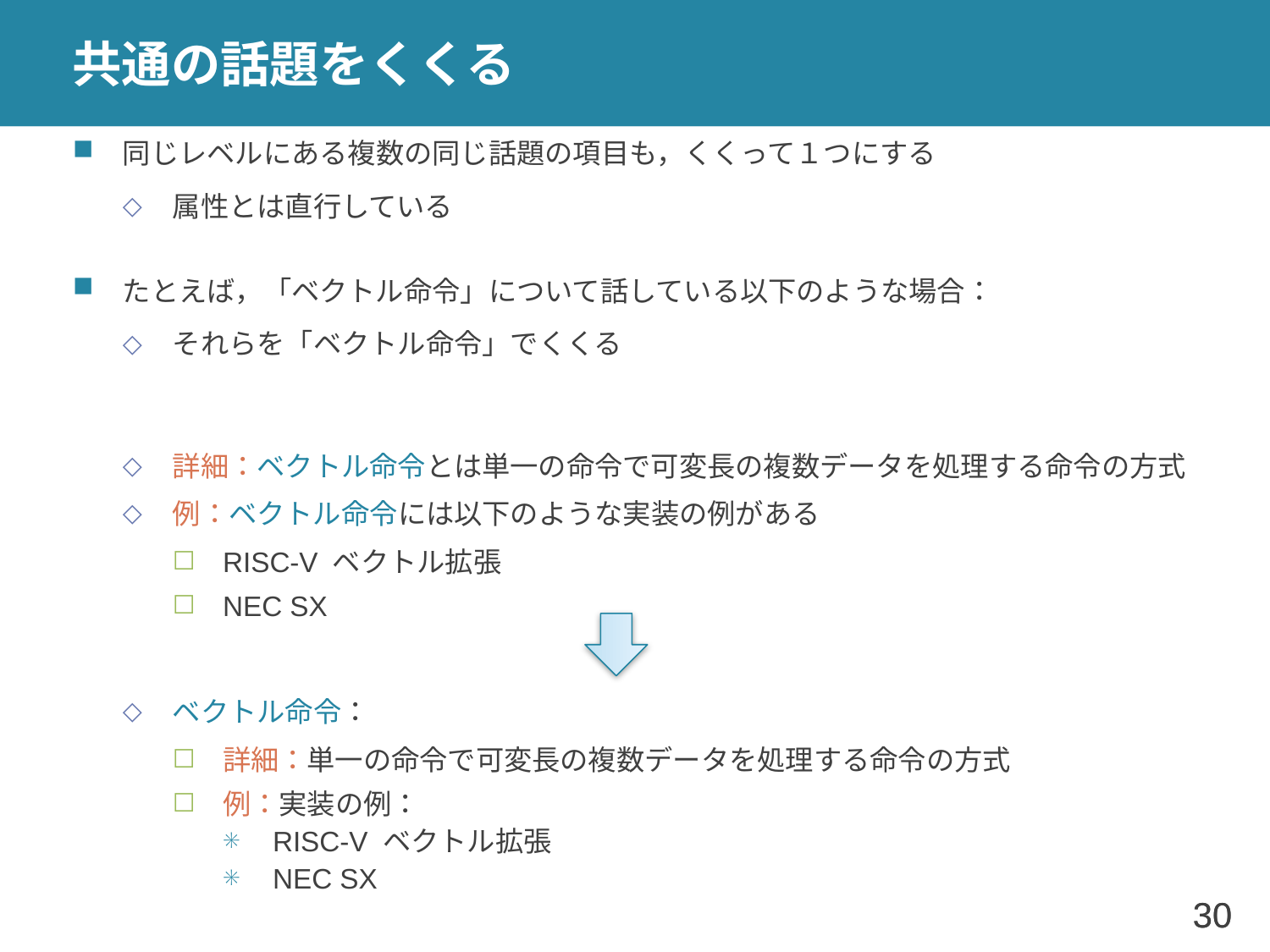

# 共通の話題をくくる
同じレベルにある複数の同じ話題の項目も，くくって１つにする
属性とは直行している
たとえば，「ベクトル命令」について話している以下のような場合：
それらを「ベクトル命令」でくくる
詳細：ベクトル命令とは単一の命令で可変長の複数データを処理する命令の方式
例：ベクトル命令には以下のような実装の例がある
RISC-V ベクトル拡張
NEC SX

ベクトル命令：
詳細：単一の命令で可変長の複数データを処理する命令の方式
例：実装の例：
RISC-V ベクトル拡張
NEC SX